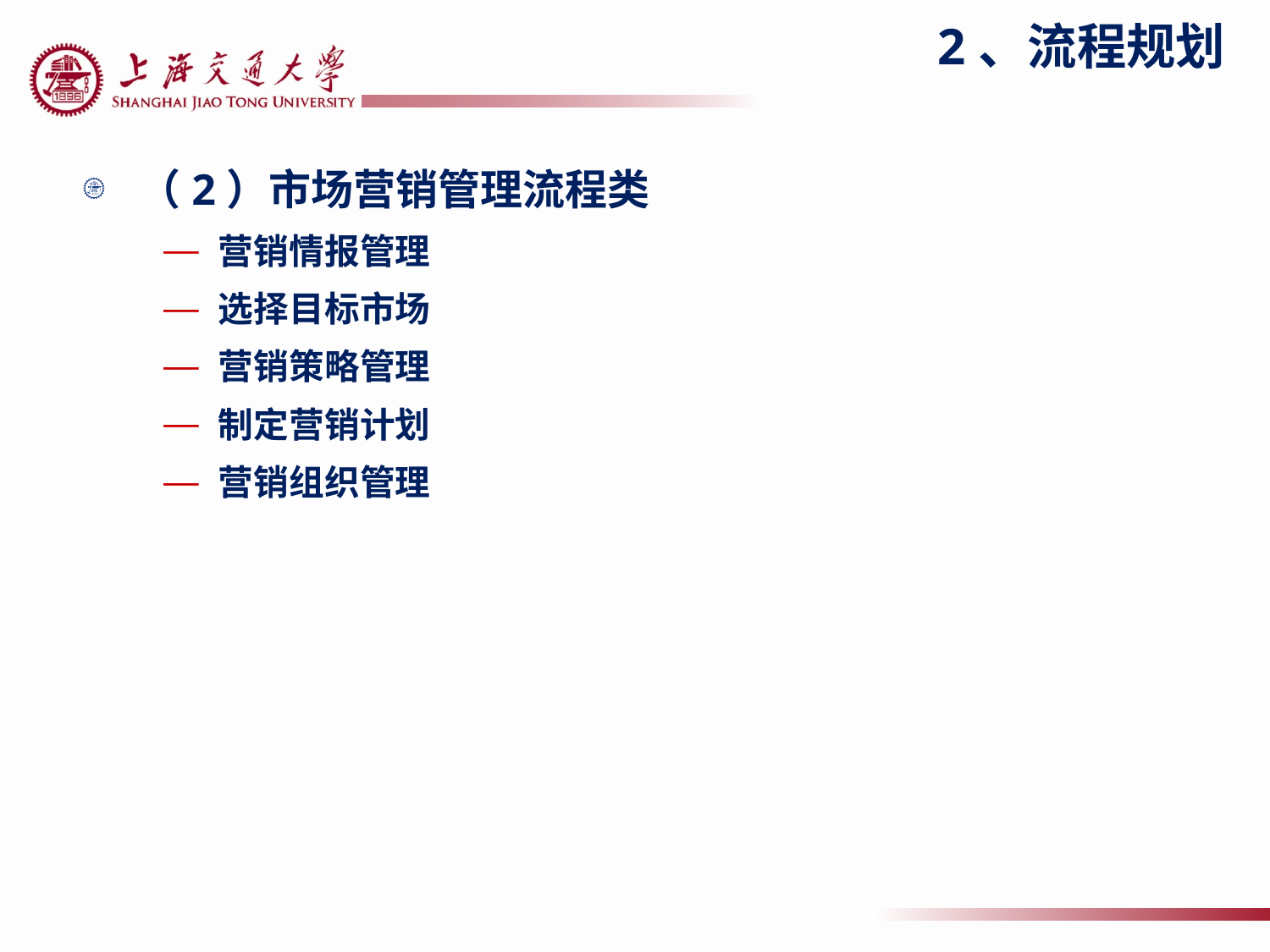

# 2、流程规划
（2）市场营销管理流程类
营销情报管理
选择目标市场
营销策略管理
制定营销计划
营销组织管理
170